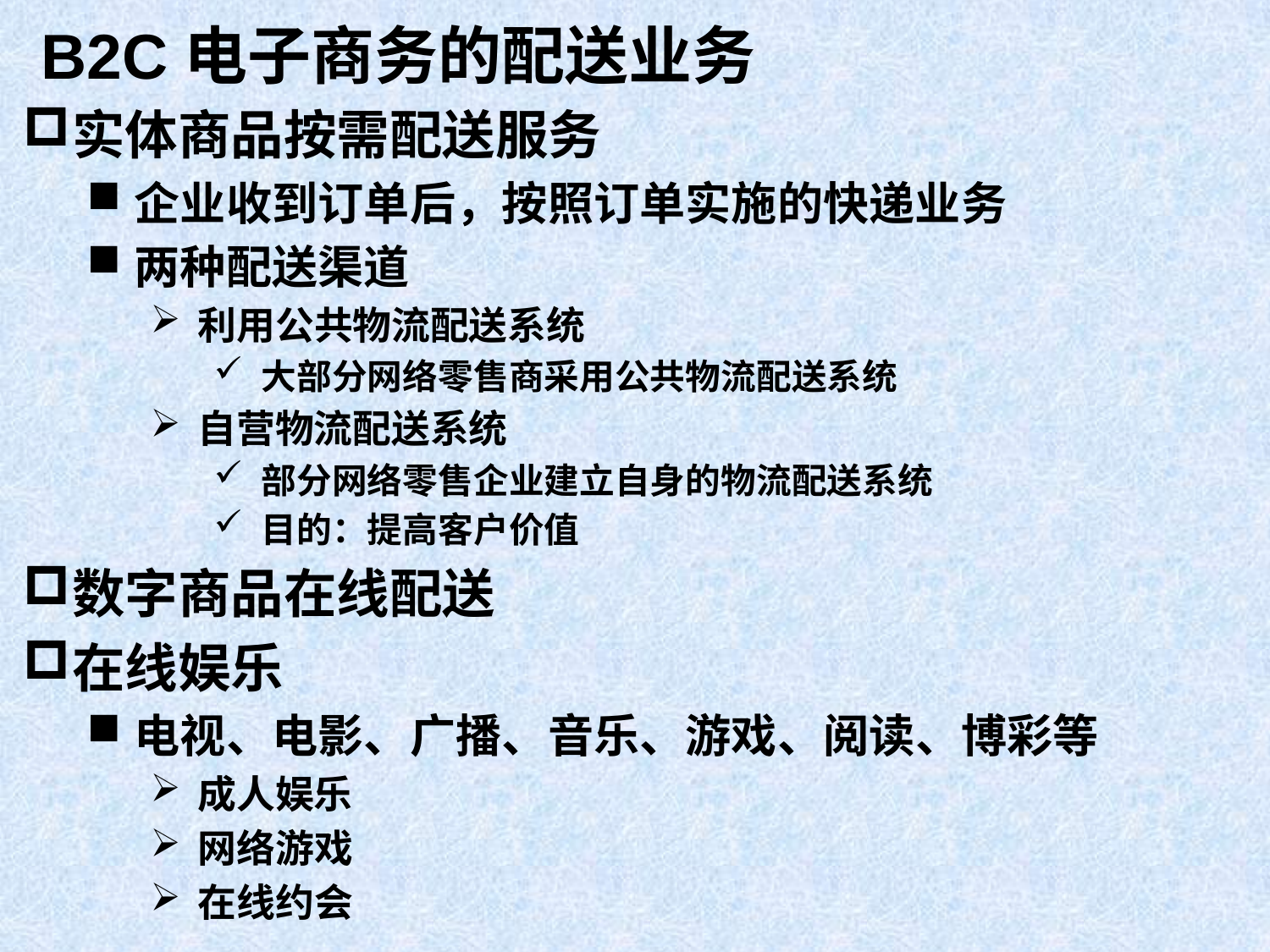

# B2C电子商务的配送业务
实体商品按需配送服务
企业收到订单后，按照订单实施的快递业务
两种配送渠道
利用公共物流配送系统
大部分网络零售商采用公共物流配送系统
自营物流配送系统
部分网络零售企业建立自身的物流配送系统
目的：提高客户价值
数字商品在线配送
在线娱乐
电视、电影、广播、音乐、游戏、阅读、博彩等
成人娱乐
网络游戏
在线约会